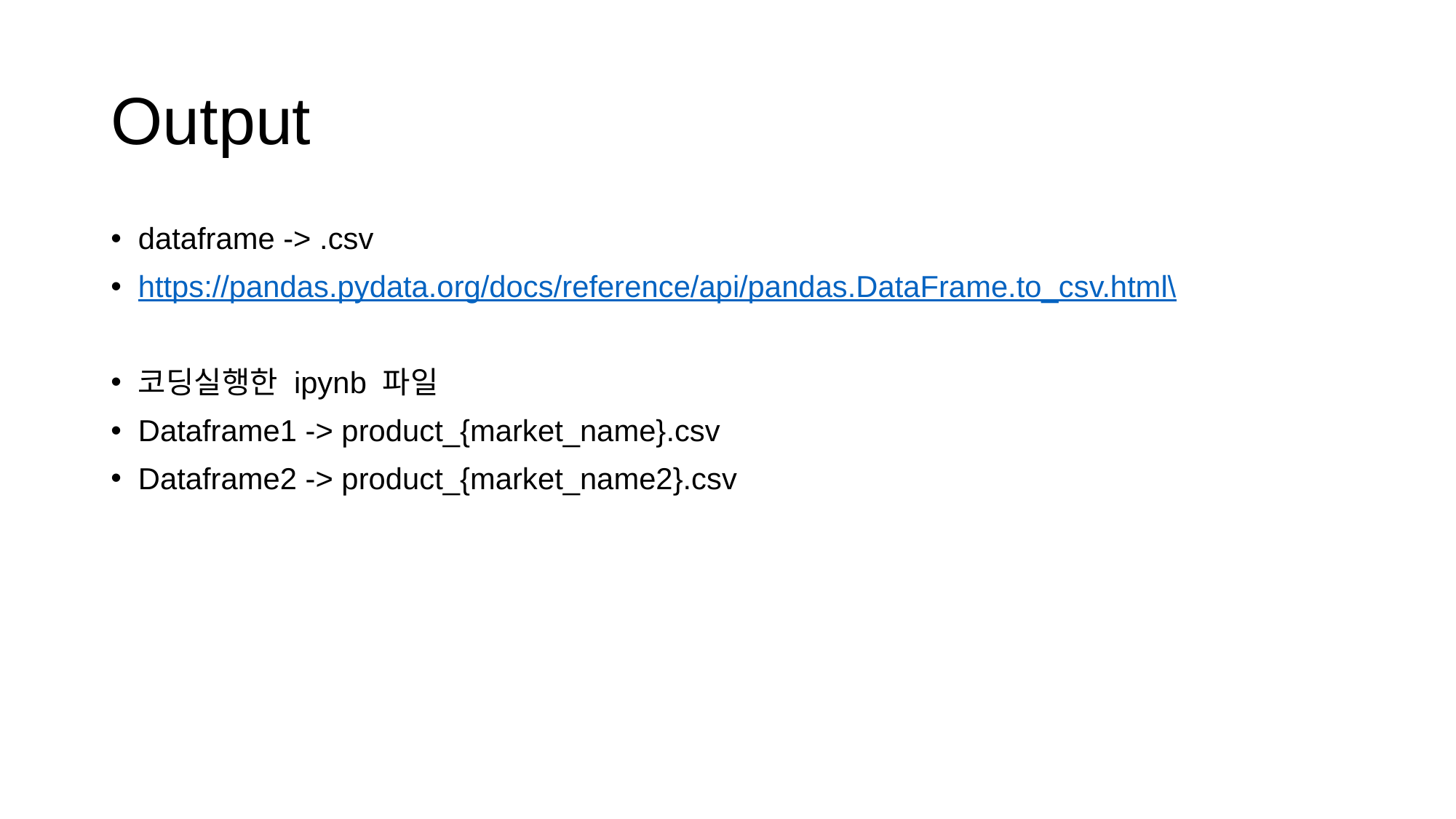

# Output
dataframe -> .csv
https://pandas.pydata.org/docs/reference/api/pandas.DataFrame.to_csv.html\

코딩실행한 ipynb 파일
Dataframe1 -> product_{market_name}.csv
Dataframe2 -> product_{market_name2}.csv